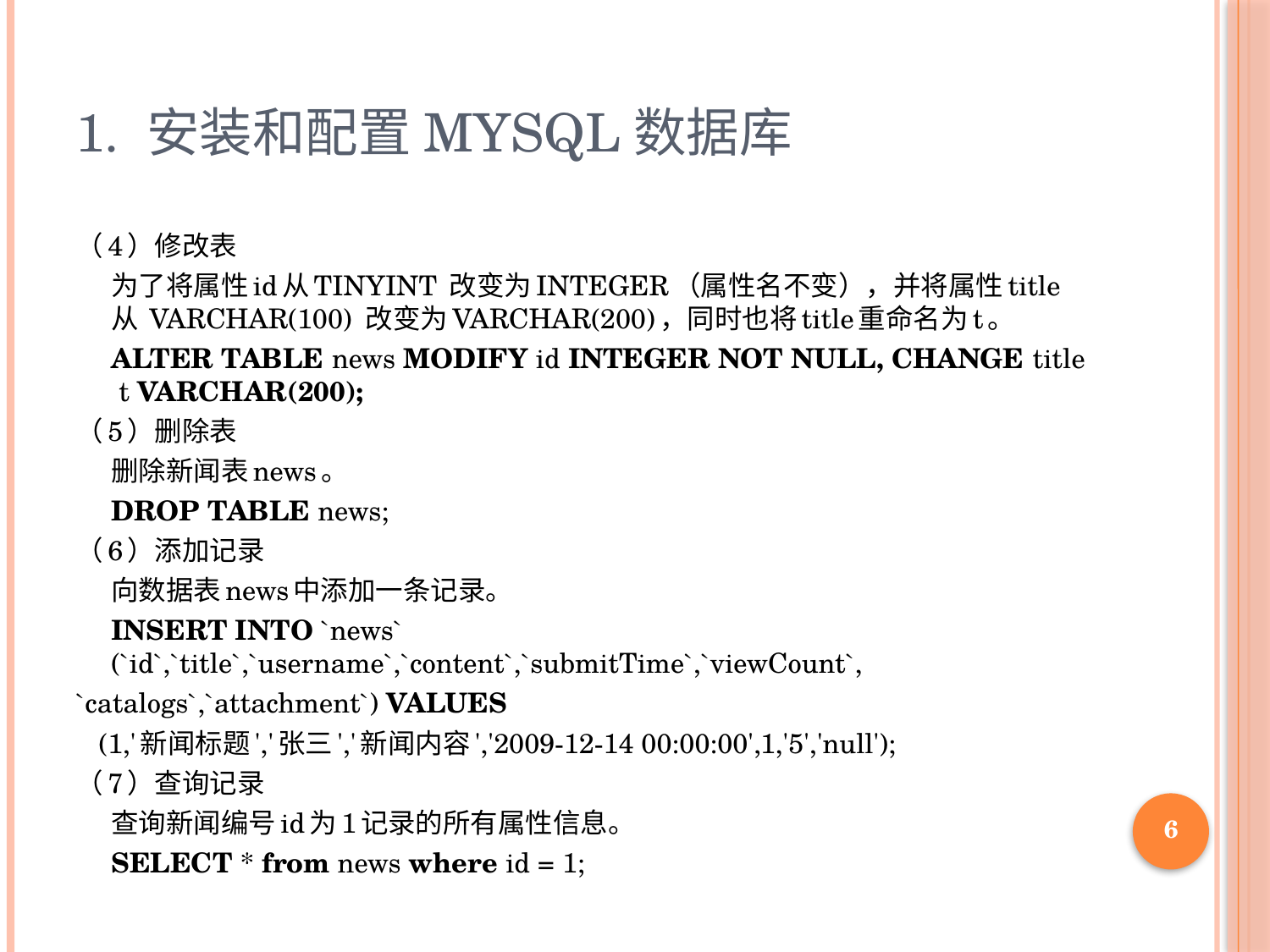

# 1. 安装和配置MySQL数据库
（4）修改表
	为了将属性id从TINYINT 改变为INTEGER（属性名不变），并将属性title从 VARCHAR(100) 改变为VARCHAR(200)，同时也将title重命名为t。
	ALTER TABLE news MODIFY id INTEGER NOT NULL, CHANGE title  t VARCHAR(200);
（5）删除表
	删除新闻表news。
	DROP TABLE news;
（6）添加记录
	向数据表news中添加一条记录。
	INSERT INTO `news` (`id`,`title`,`username`,`content`,`submitTime`,`viewCount`,
`catalogs`,`attachment`) VALUES
   (1,'新闻标题','张三','新闻内容','2009-12-14 00:00:00',1,'5','null');
（7）查询记录
	查询新闻编号id为1记录的所有属性信息。
	SELECT * from news where id = 1;

6